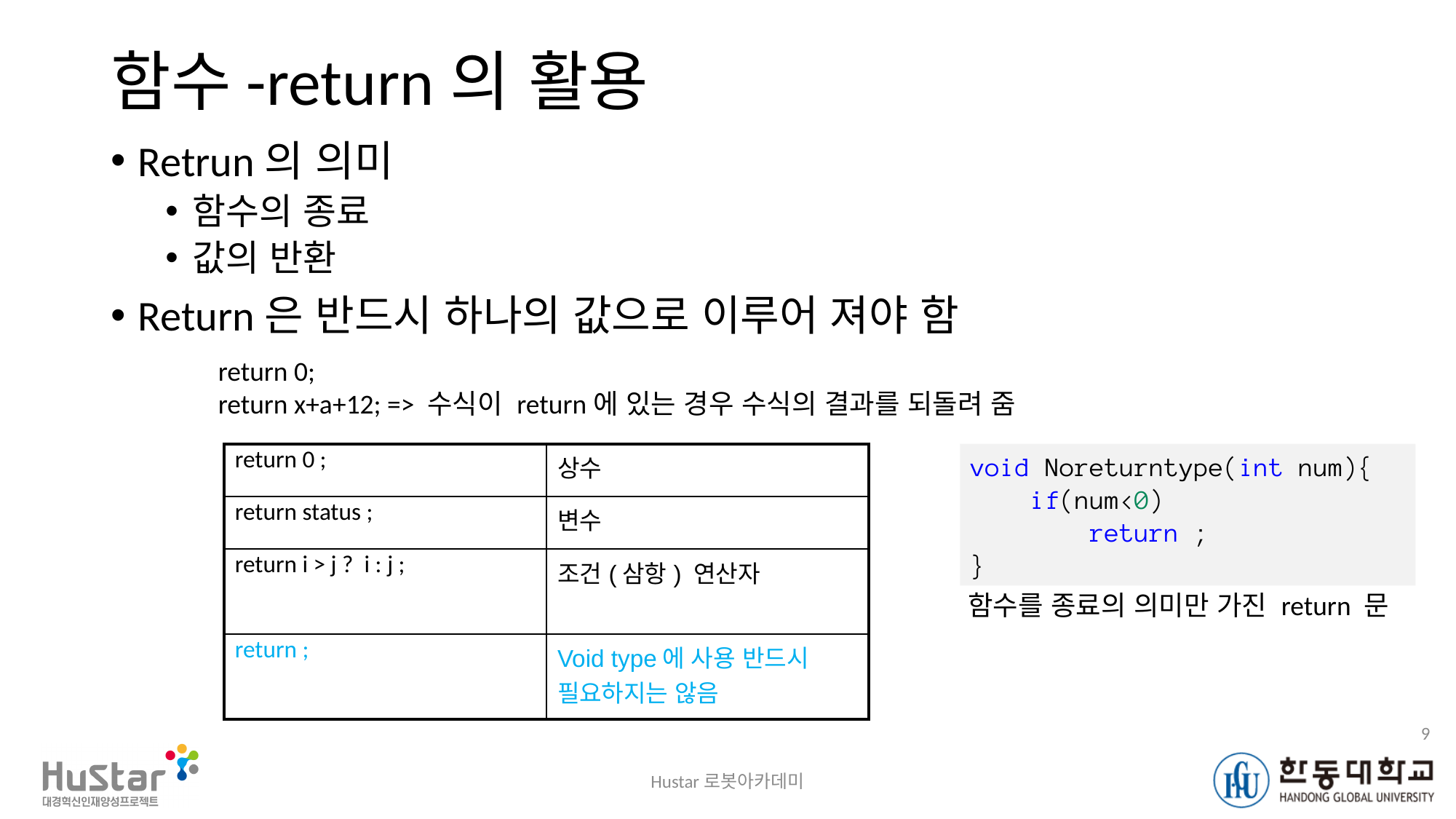

# 함수-return의 활용
Retrun의 의미
함수의 종료
값의 반환
Return은 반드시 하나의 값으로 이루어 져야 함
return 0;
return x+a+12; => 수식이 return에 있는 경우 수식의 결과를 되돌려 줌
| return 0 ; | 상수 |
| --- | --- |
| return status ; | 변수 |
| return i > j ? i : j ; | 조건(삼항) 연산자 |
| return ; | Void type에 사용 반드시 필요하지는 않음 |
void Noreturntype(int num){
    if(num<0)
        return ;
}
함수를 종료의 의미만 가진 return 문
9
Hustar로봇아카데미